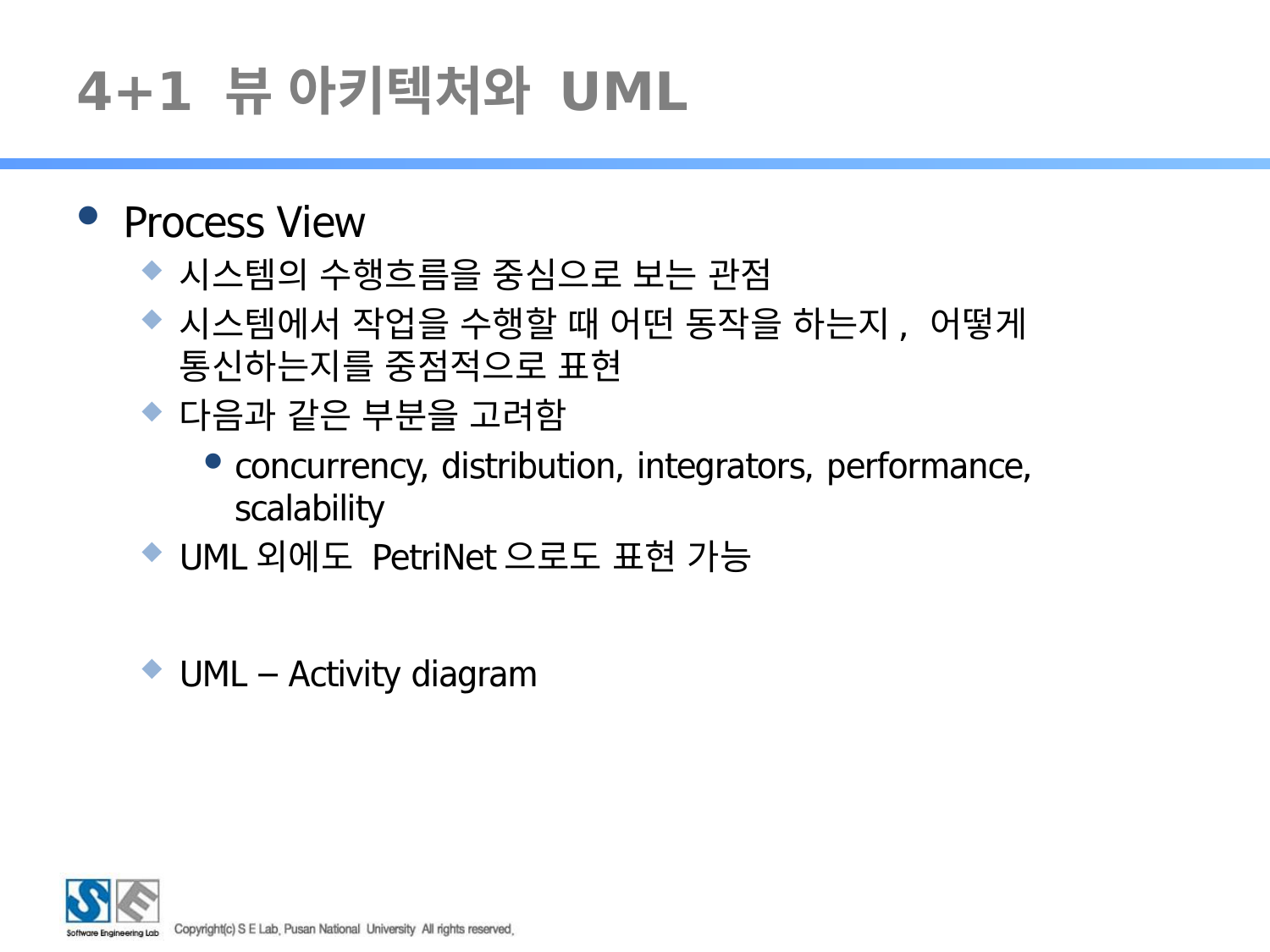

# 4+1 뷰 아키텍처와 UML
Process View
시스템의 수행흐름을 중심으로 보는 관점
시스템에서 작업을 수행할 때 어떤 동작을 하는지, 어떻게 통신하는지를 중점적으로 표현
다음과 같은 부분을 고려함
concurrency, distribution, integrators, performance, scalability
UML외에도 PetriNet으로도 표현 가능

UML – Activity diagram